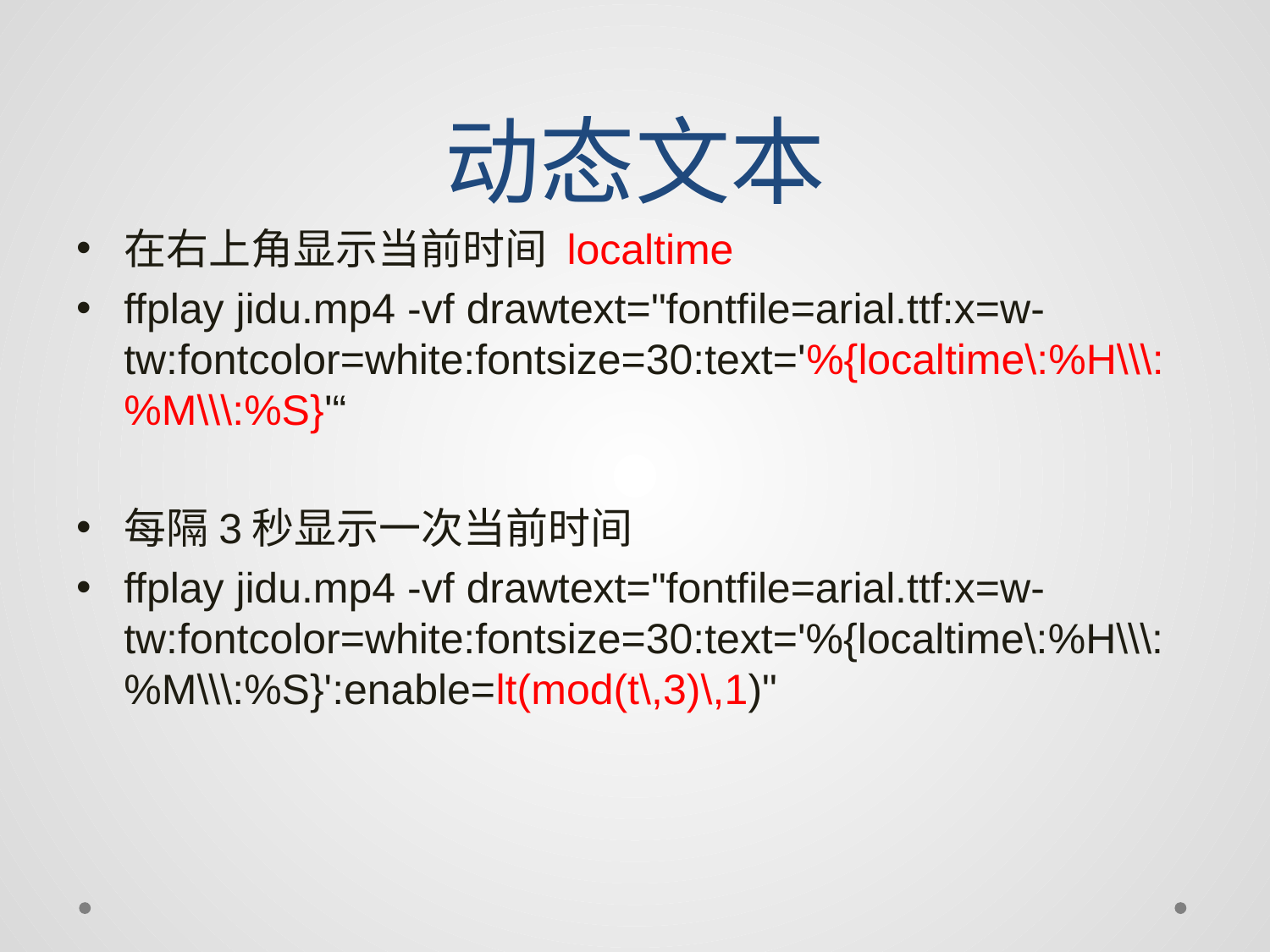

# 动态文本
在右上角显示当前时间 localtime
ffplay jidu.mp4 -vf drawtext="fontfile=arial.ttf:x=w-tw:fontcolor=white:fontsize=30:text='%{localtime\:%H\\\:%M\\\:%S}'“

每隔3秒显示一次当前时间
ffplay jidu.mp4 -vf drawtext="fontfile=arial.ttf:x=w-tw:fontcolor=white:fontsize=30:text='%{localtime\:%H\\\:%M\\\:%S}':enable=lt(mod(t\,3)\,1)"